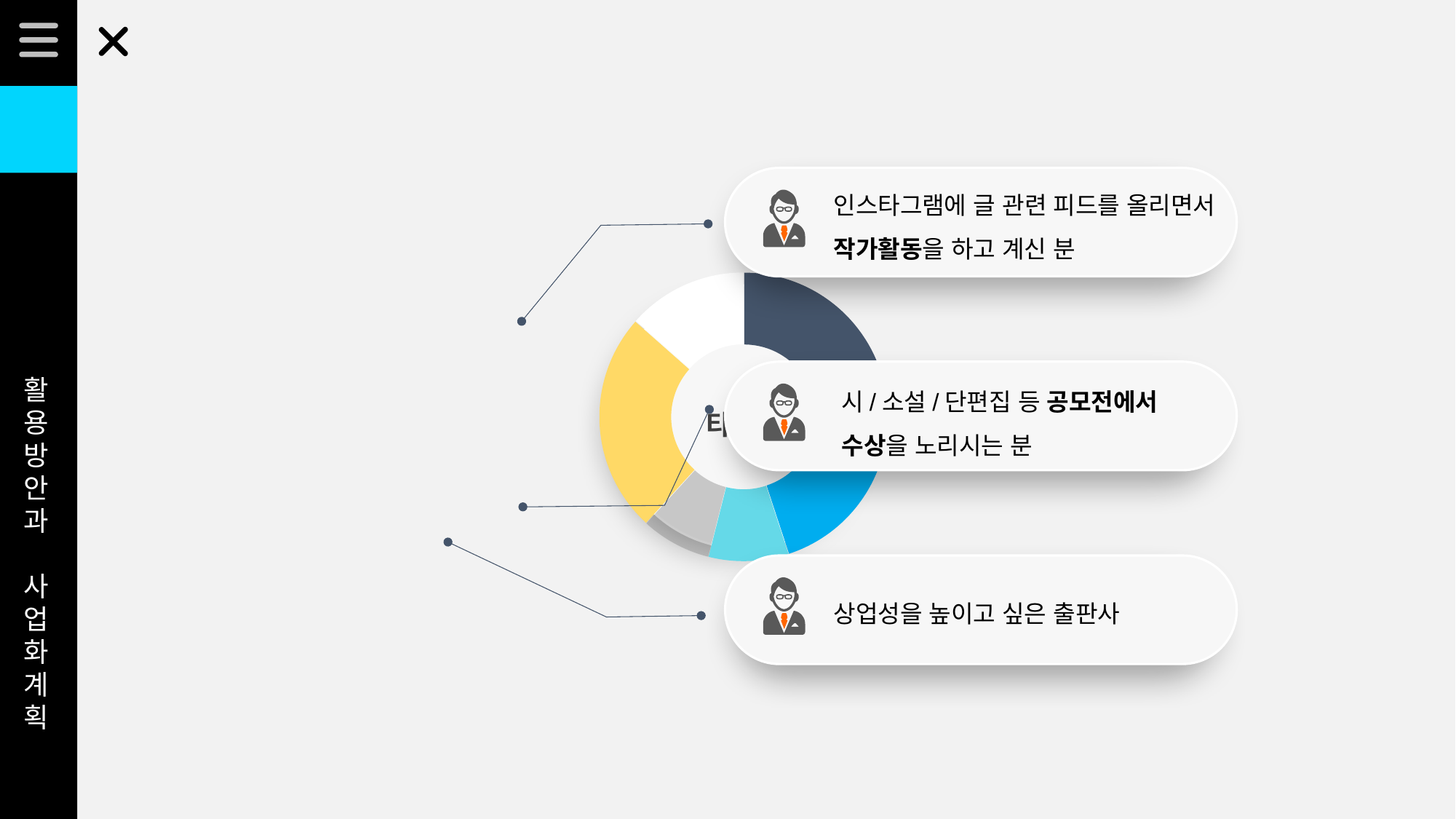

인스타그램에 글 관련 피드를 올리면서  작가활동을 하고 계신 분

### Chart

| Category | 판매 |
|---|---|
| 데이터1 | 25.0 |
| 데이터2 | 15.0 |
| 데이터3 | 8.0 |
| 데이터4 | 7.0 |
| 데이터5 | 22.0 |
| 데이터6 | 12.0 |
타겟층

시/소설/단편집 등 공모전에서 수상을 노리시는 분

활용방안과

사업화 계획

상업성을 높이고 싶은 출판사